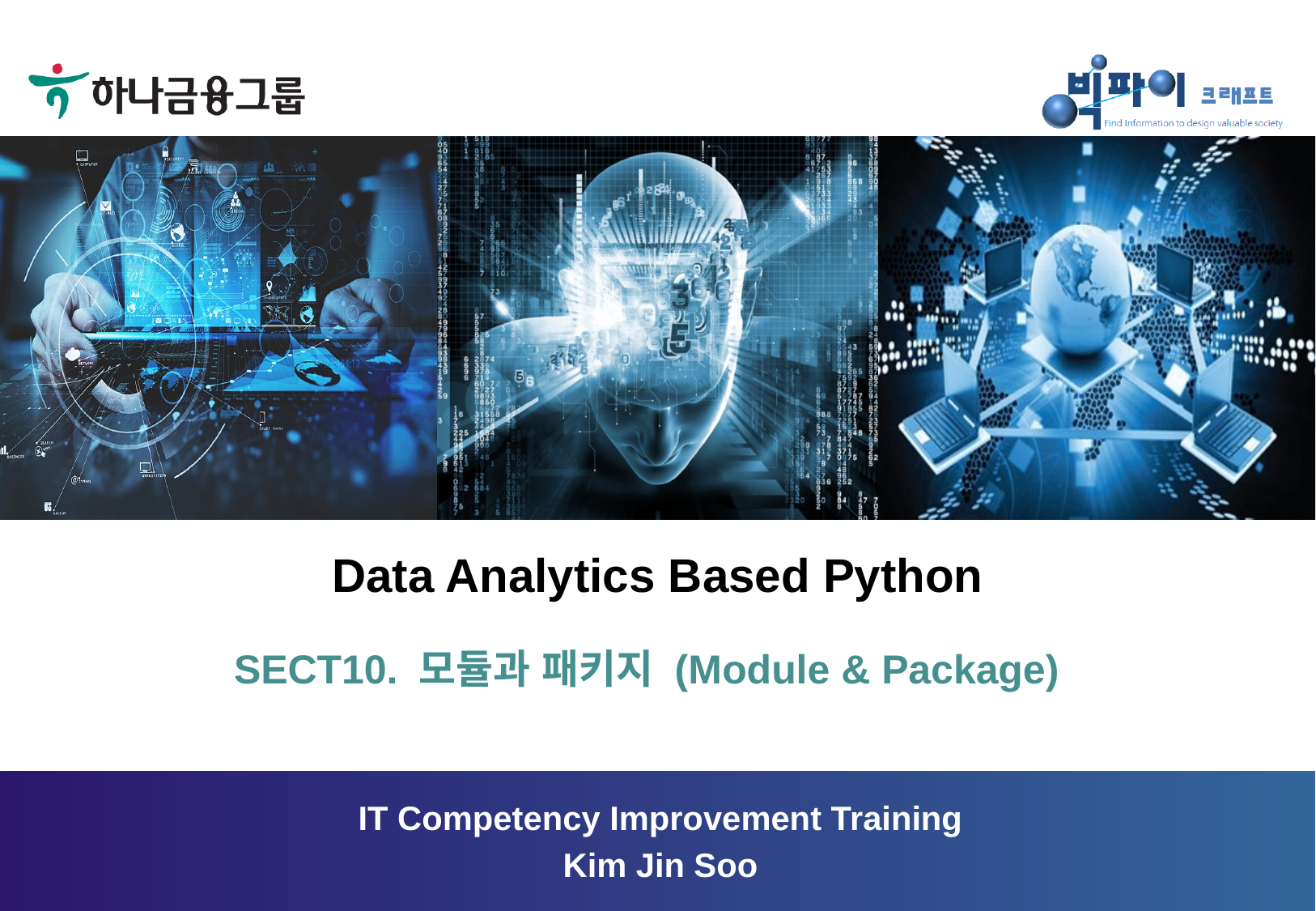

# Data Analytics Based Python
SECT10. 모듈과 패키지 (Module & Package)

IT Competency Improvement Training
Kim Jin Soo